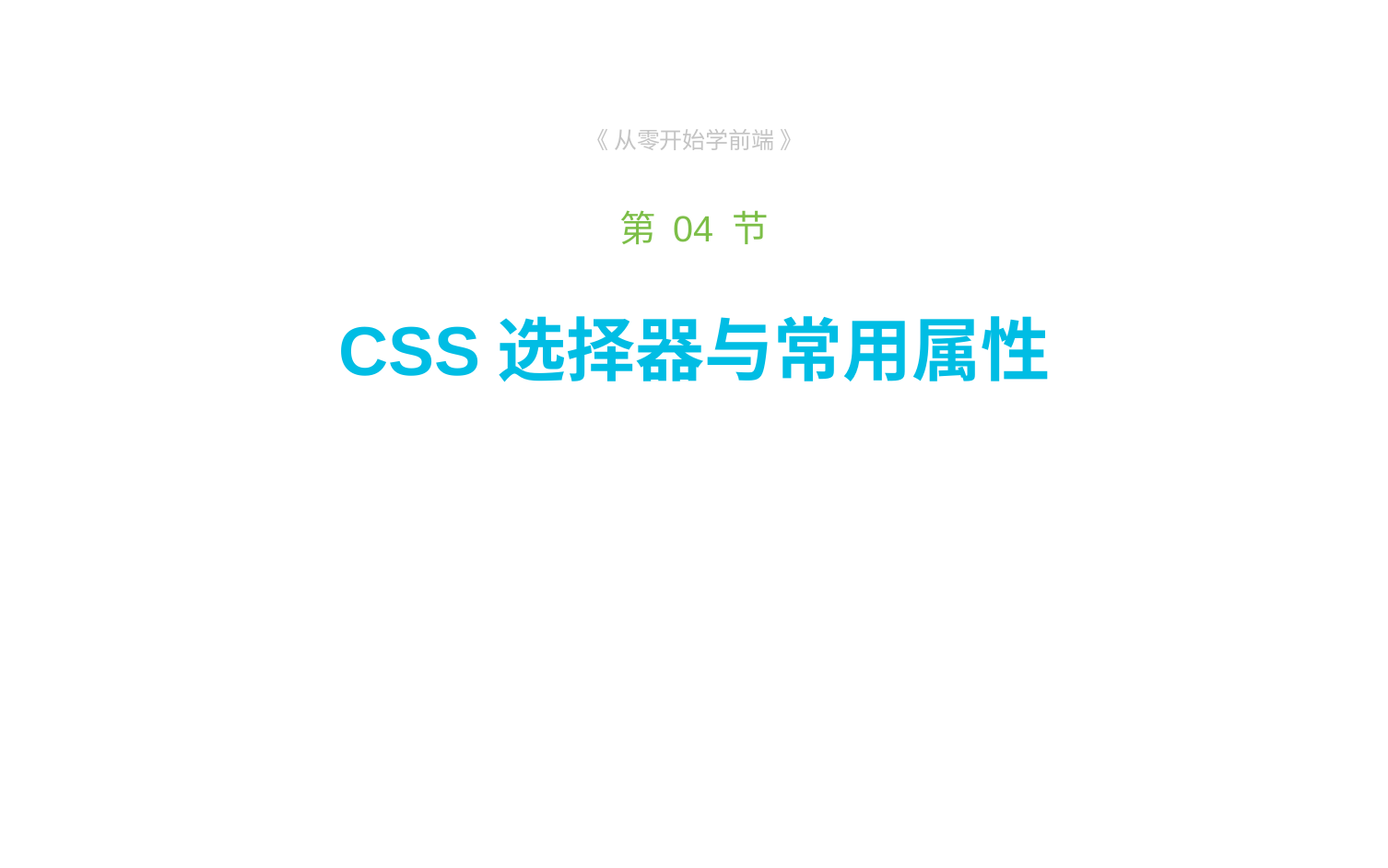

《 从零开始学前端 》
第 04 节
# CSS选择器与常用属性